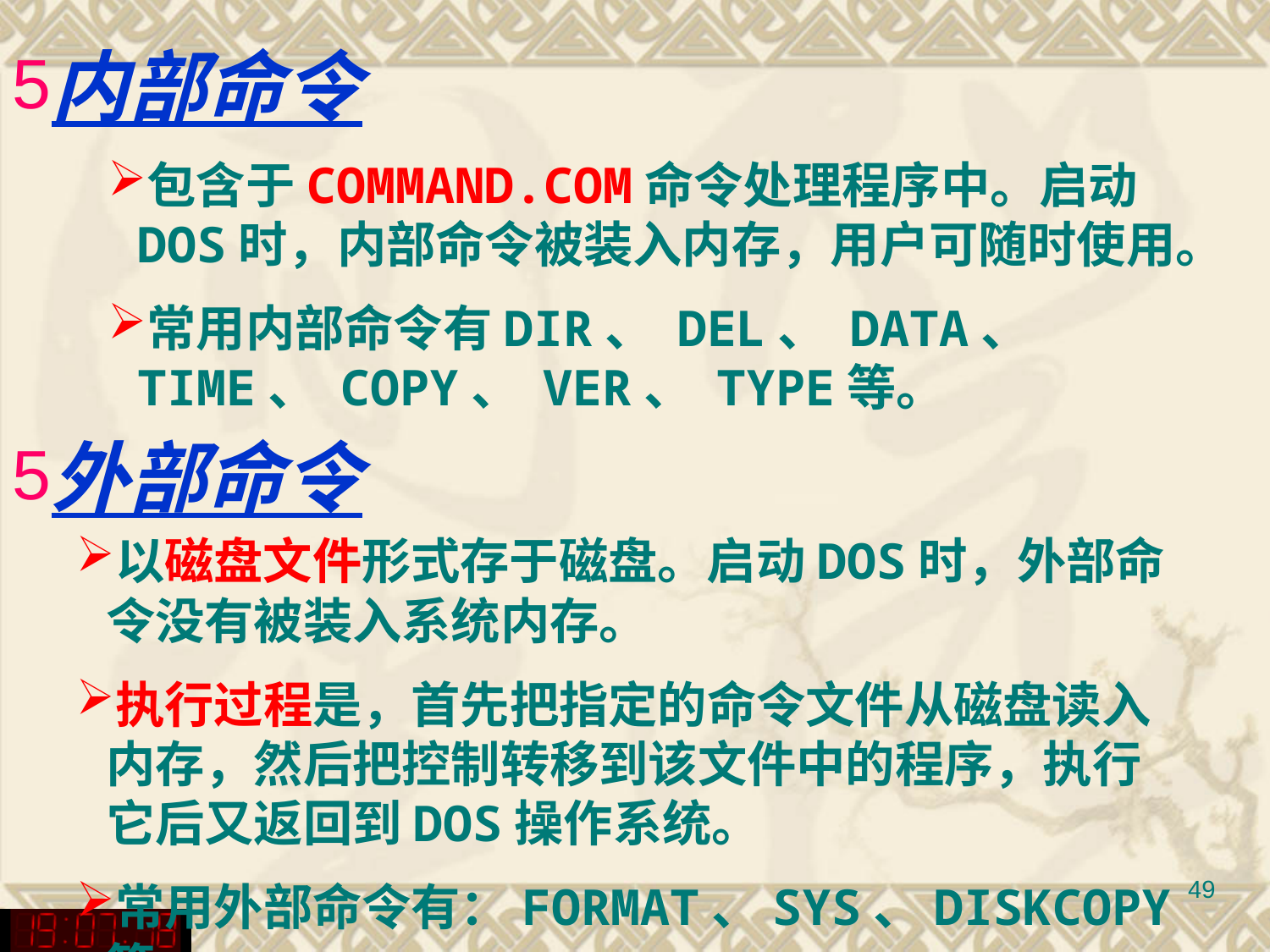

内部命令
包含于COMMAND.COM命令处理程序中。启动DOS时，内部命令被装入内存，用户可随时使用。
常用内部命令有DIR、 DEL、 DATA、 TIME、 COPY、 VER、 TYPE等。
外部命令
以磁盘文件形式存于磁盘。启动DOS时，外部命令没有被装入系统内存。
执行过程是，首先把指定的命令文件从磁盘读入内存，然后把控制转移到该文件中的程序，执行它后又返回到DOS操作系统。
常用外部命令有：FORMAT、SYS、DISKCOPY等。
49